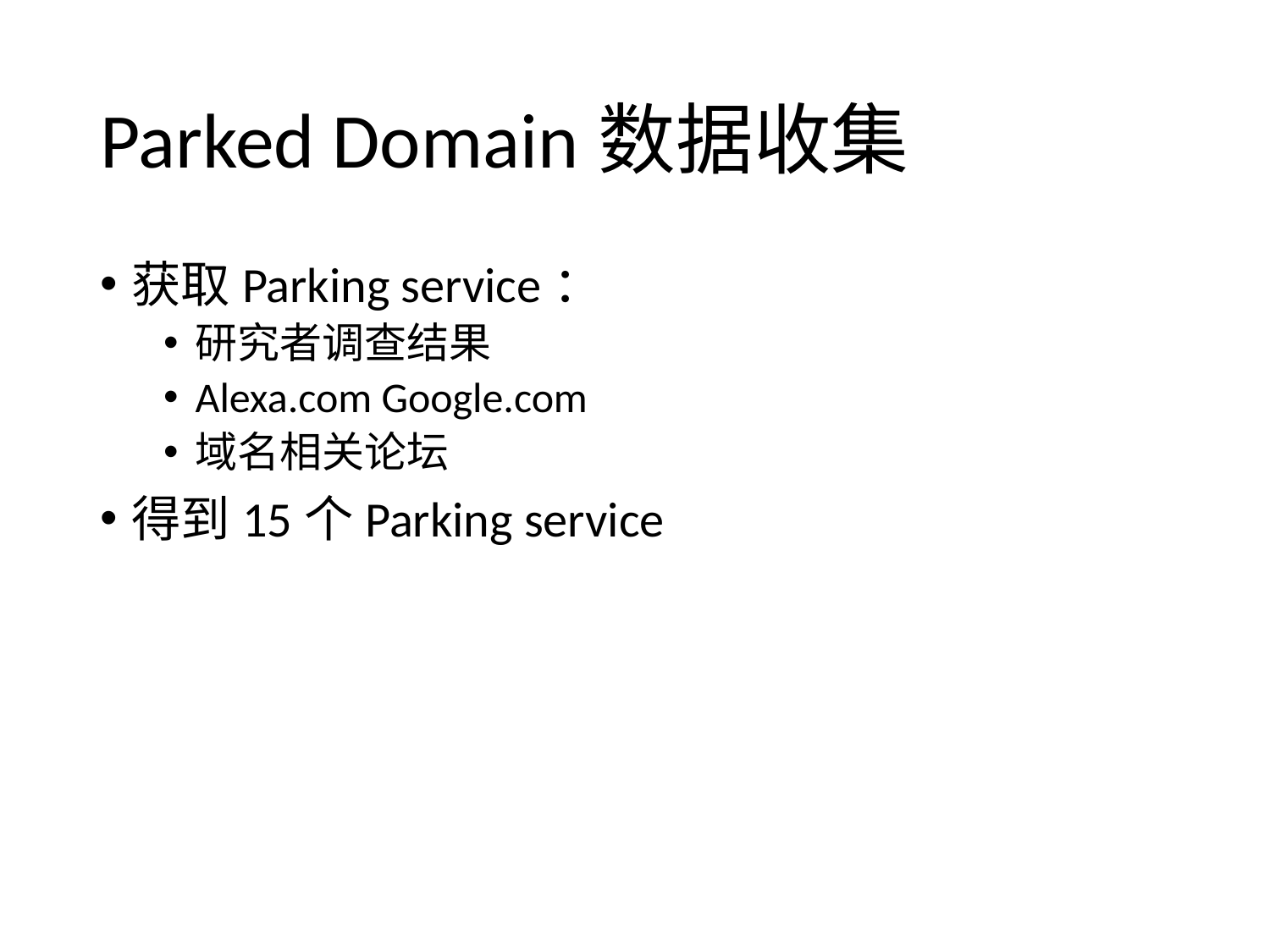

# Parked Domain数据收集
获取Parking service：
研究者调查结果
Alexa.com Google.com
域名相关论坛
得到15个Parking service